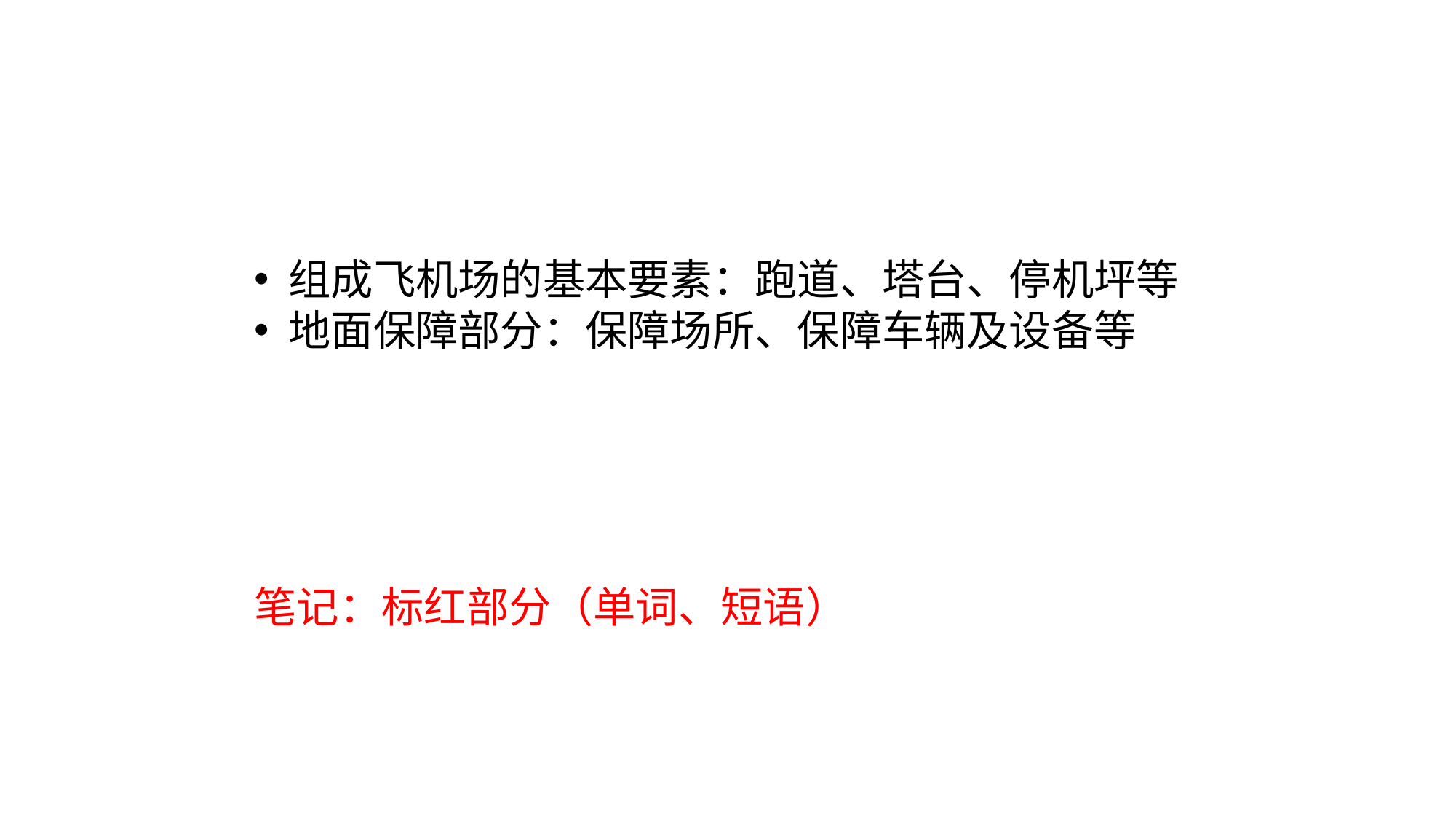

组成飞机场的基本要素：跑道、塔台、停机坪等
地面保障部分：保障场所、保障车辆及设备等

笔记：标红部分（单词、短语）